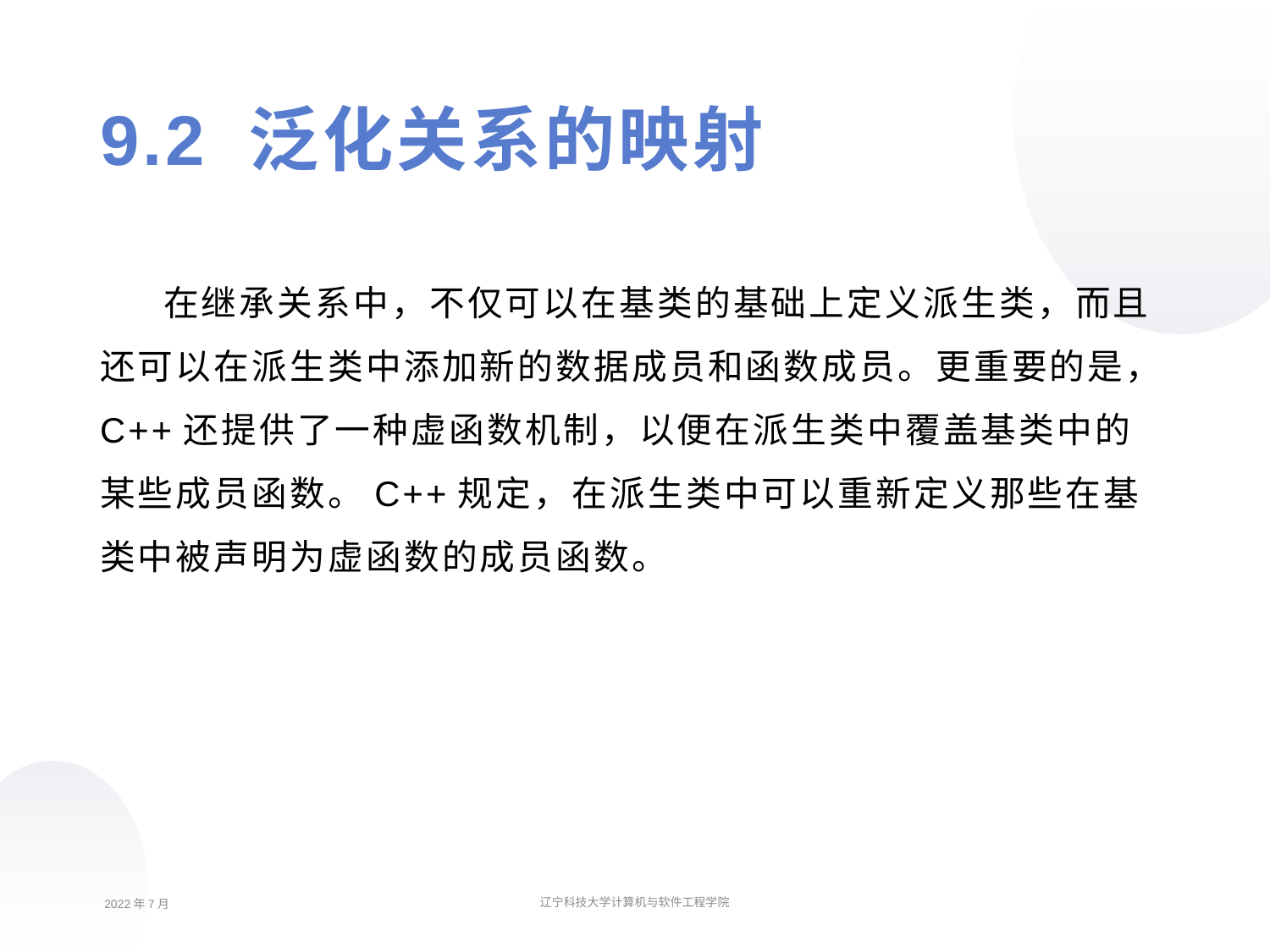

9.2 泛化关系的映射
在继承关系中，不仅可以在基类的基础上定义派生类，而且还可以在派生类中添加新的数据成员和函数成员。更重要的是，C++还提供了一种虚函数机制，以便在派生类中覆盖基类中的某些成员函数。C++规定，在派生类中可以重新定义那些在基类中被声明为虚函数的成员函数。

2022年7月
辽宁科技大学计算机与软件工程学院
34